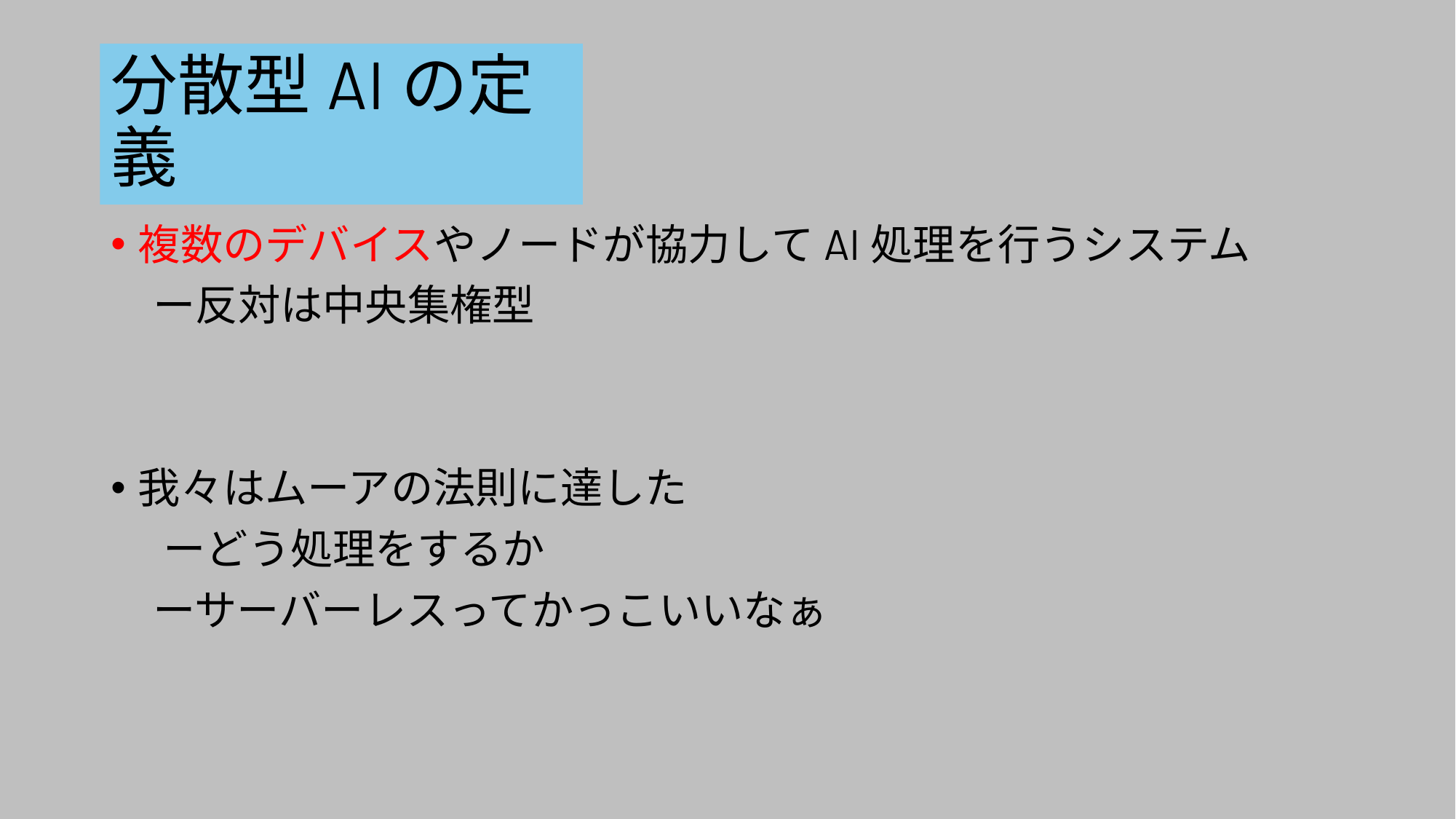

# 分散型AIの定義
複数のデバイスやノードが協力してAI処理を行うシステム
　ー反対は中央集権型

我々はムーアの法則に達した
 ーどう処理をするか
　ーサーバーレスってかっこいいなぁ